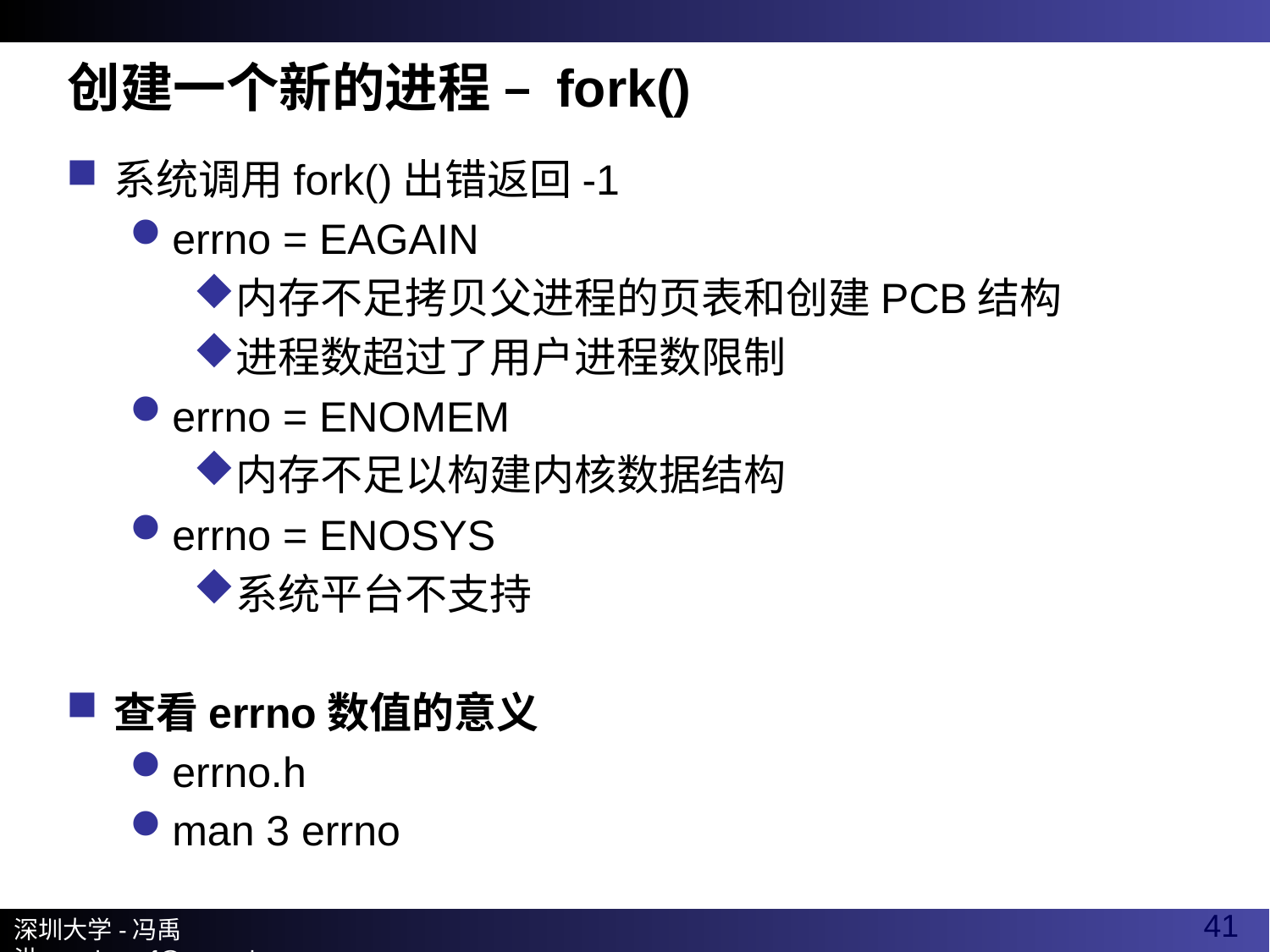

# 创建一个新的进程 – fork()
系统调用fork()出错返回-1
errno = EAGAIN
内存不足拷贝父进程的页表和创建PCB结构
进程数超过了用户进程数限制
errno = ENOMEM
内存不足以构建内核数据结构
errno = ENOSYS
系统平台不支持

查看errno数值的意义
errno.h
man 3 errno